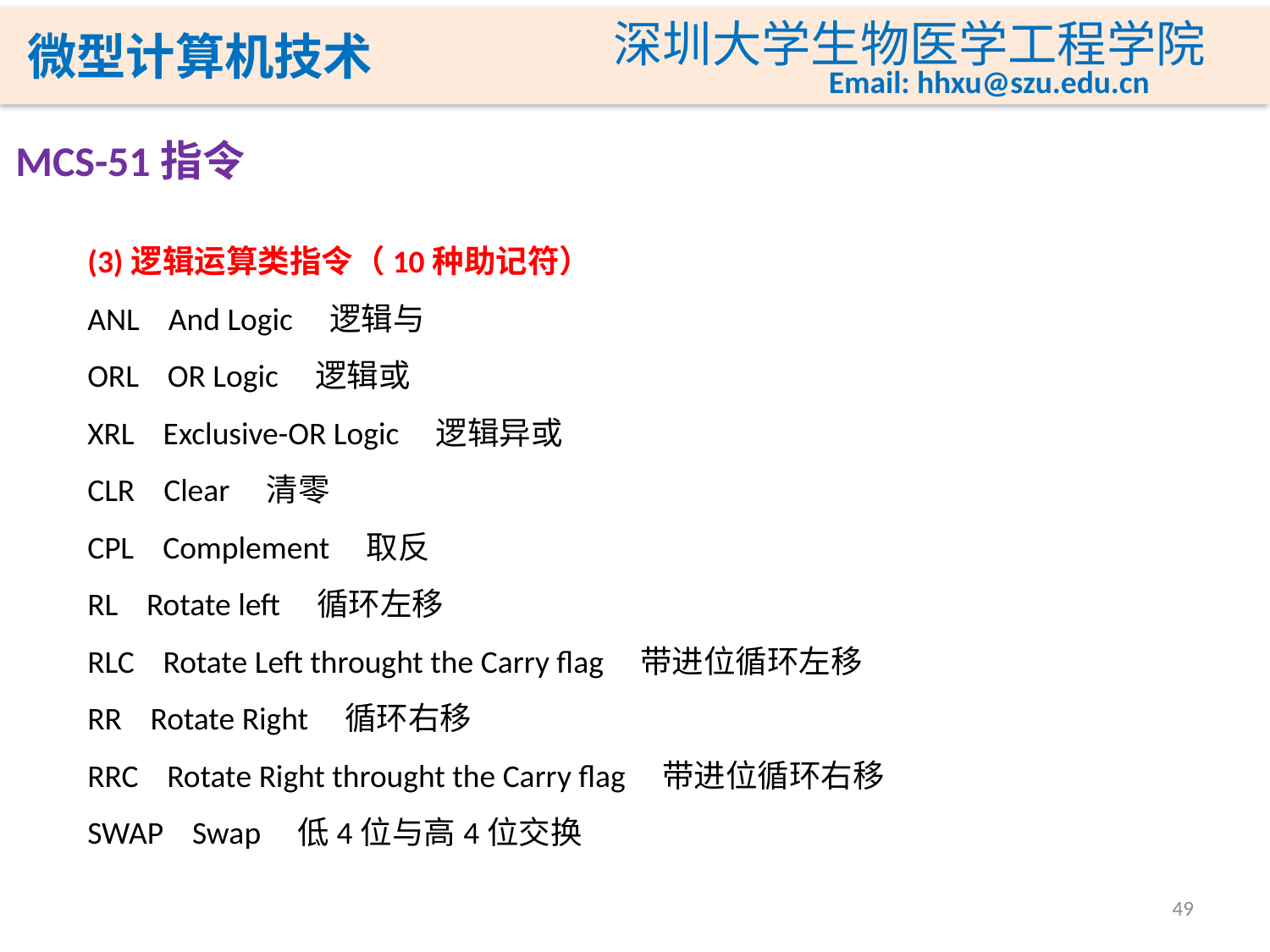

MCS-51指令
(3)逻辑运算类指令（10种助记符）
ANL    And Logic    逻辑与
ORL    OR Logic    逻辑或
XRL    Exclusive-OR Logic    逻辑异或
CLR    Clear    清零
CPL    Complement    取反
RL    Rotate left    循环左移
RLC    Rotate Left throught the Carry flag    带进位循环左移
RR    Rotate Right    循环右移
RRC    Rotate Right throught the Carry flag    带进位循环右移
SWAP    Swap    低4位与高4位交换
49